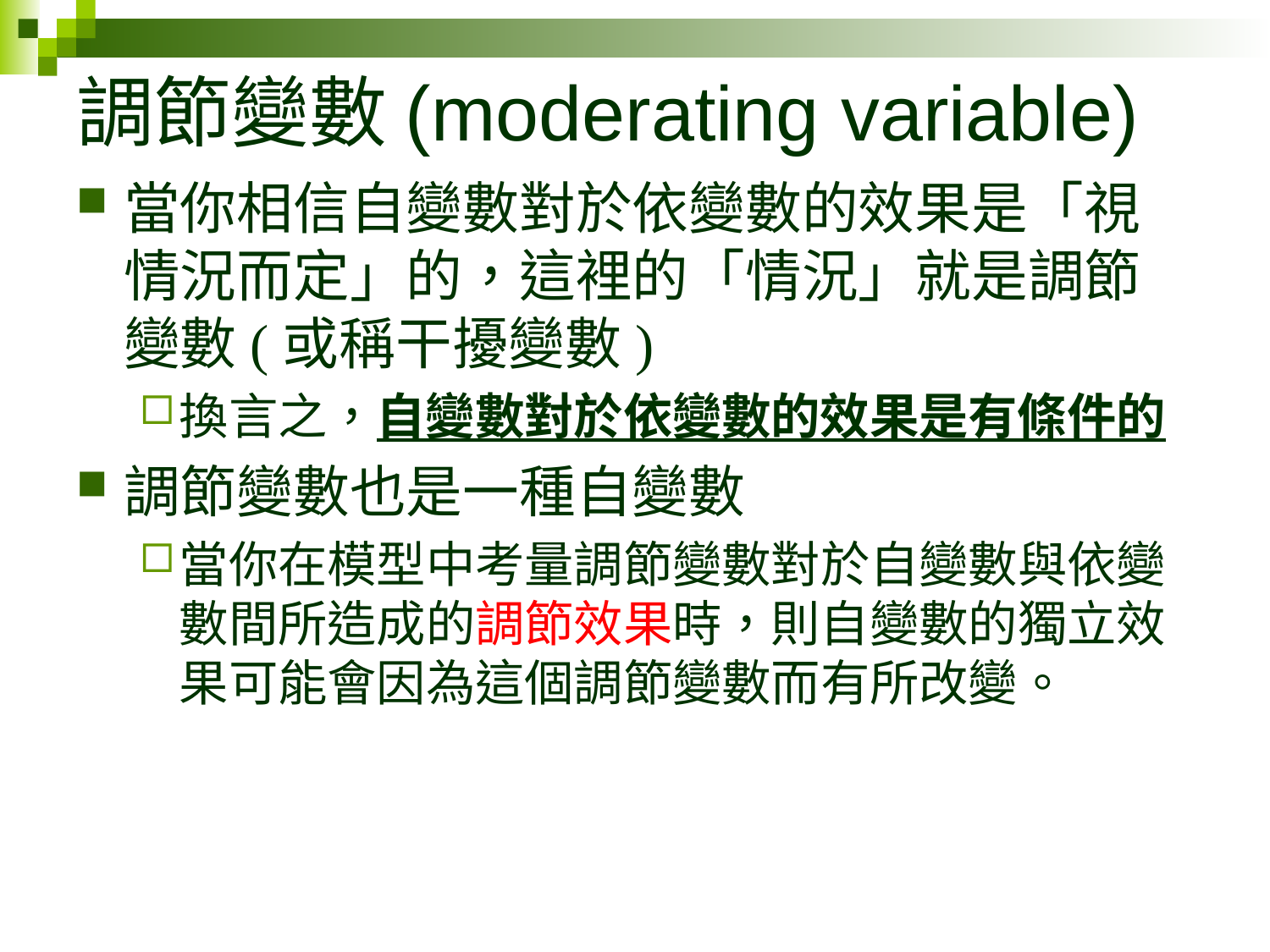

# 調節變數(moderating variable)
當你相信自變數對於依變數的效果是「視情況而定」的，這裡的「情況」就是調節變數(或稱干擾變數)
換言之，自變數對於依變數的效果是有條件的
調節變數也是一種自變數
當你在模型中考量調節變數對於自變數與依變數間所造成的調節效果時，則自變數的獨立效果可能會因為這個調節變數而有所改變。